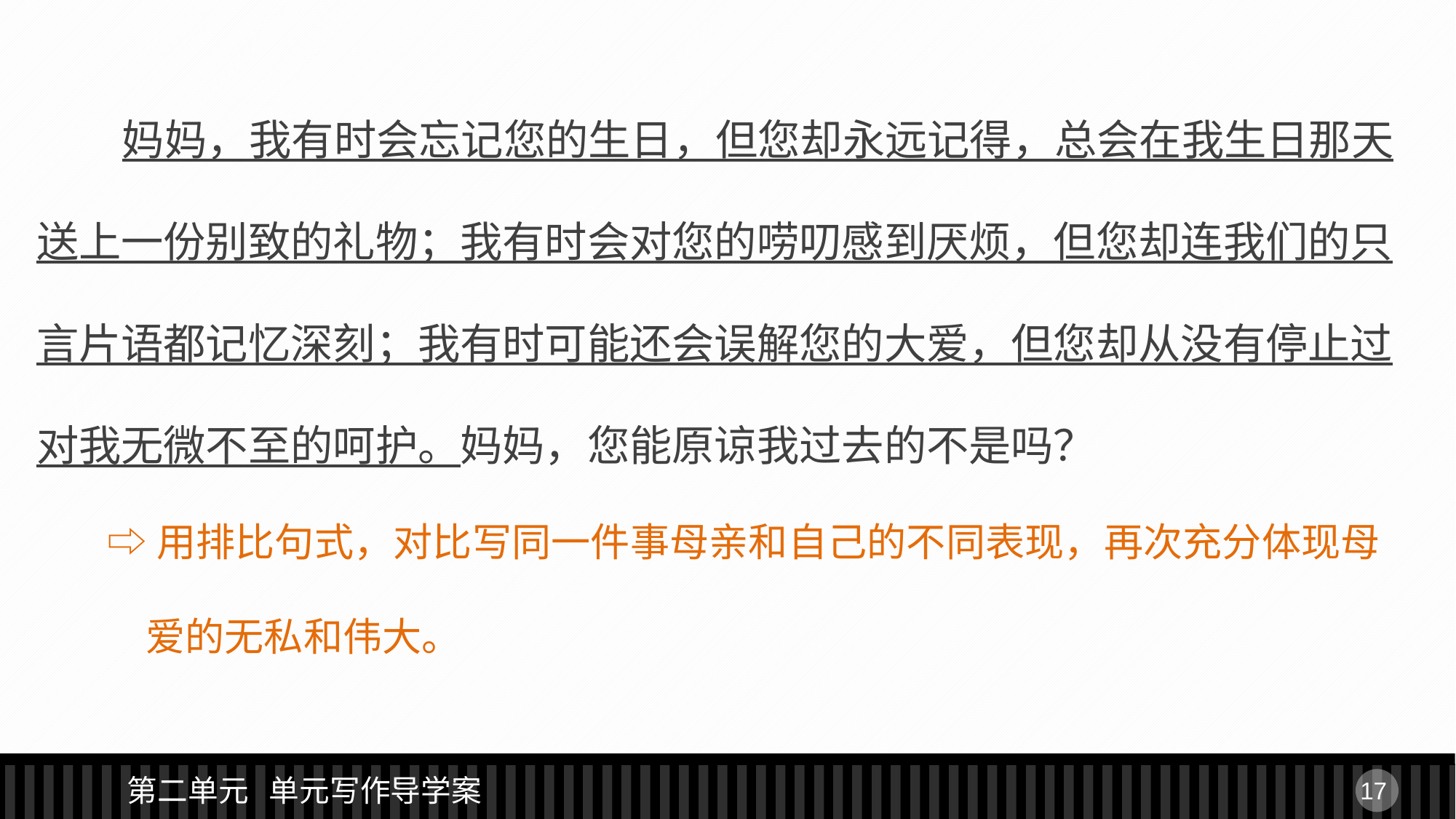

妈妈，我有时会忘记您的生日，但您却永远记得，总会在我生日那天送上一份别致的礼物；我有时会对您的唠叨感到厌烦，但您却连我们的只言片语都记忆深刻；我有时可能还会误解您的大爱，但您却从没有停止过对我无微不至的呵护。妈妈，您能原谅我过去的不是吗？
        ⇨用排比句式，对比写同一件事母亲和自己的不同表现，再次充分体现母
	爱的无私和伟大。